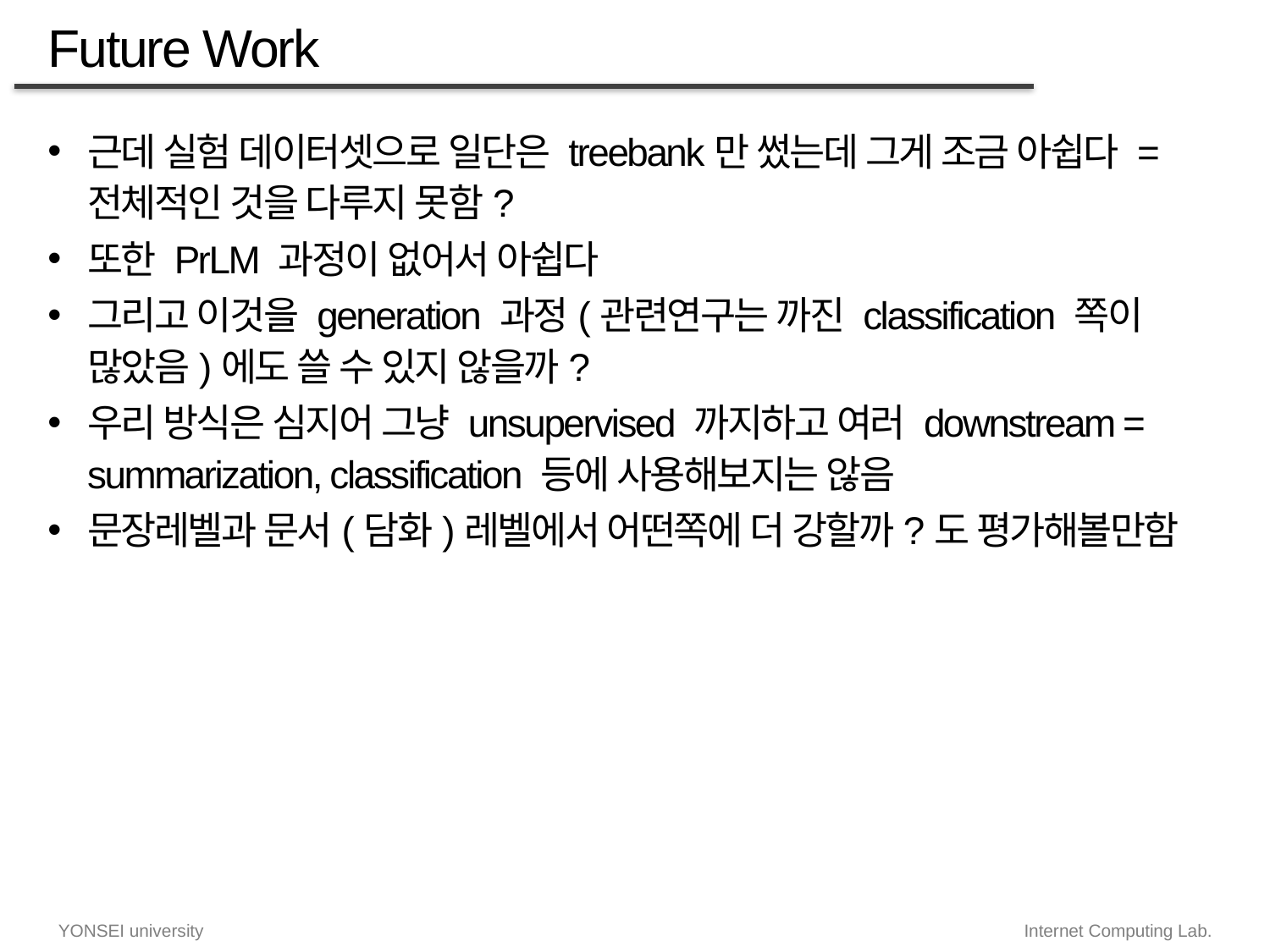

# Future Work
근데 실험 데이터셋으로 일단은 treebank만 썼는데 그게 조금 아쉽다 = 전체적인 것을 다루지 못함?
또한 PrLM 과정이 없어서 아쉽다
그리고 이것을 generation 과정(관련연구는 까진 classification 쪽이 많았음)에도 쓸 수 있지 않을까?
우리 방식은 심지어 그냥 unsupervised 까지하고 여러 downstream = summarization, classification 등에 사용해보지는 않음
문장레벨과 문서(담화)레벨에서 어떤쪽에 더 강할까?도 평가해볼만함